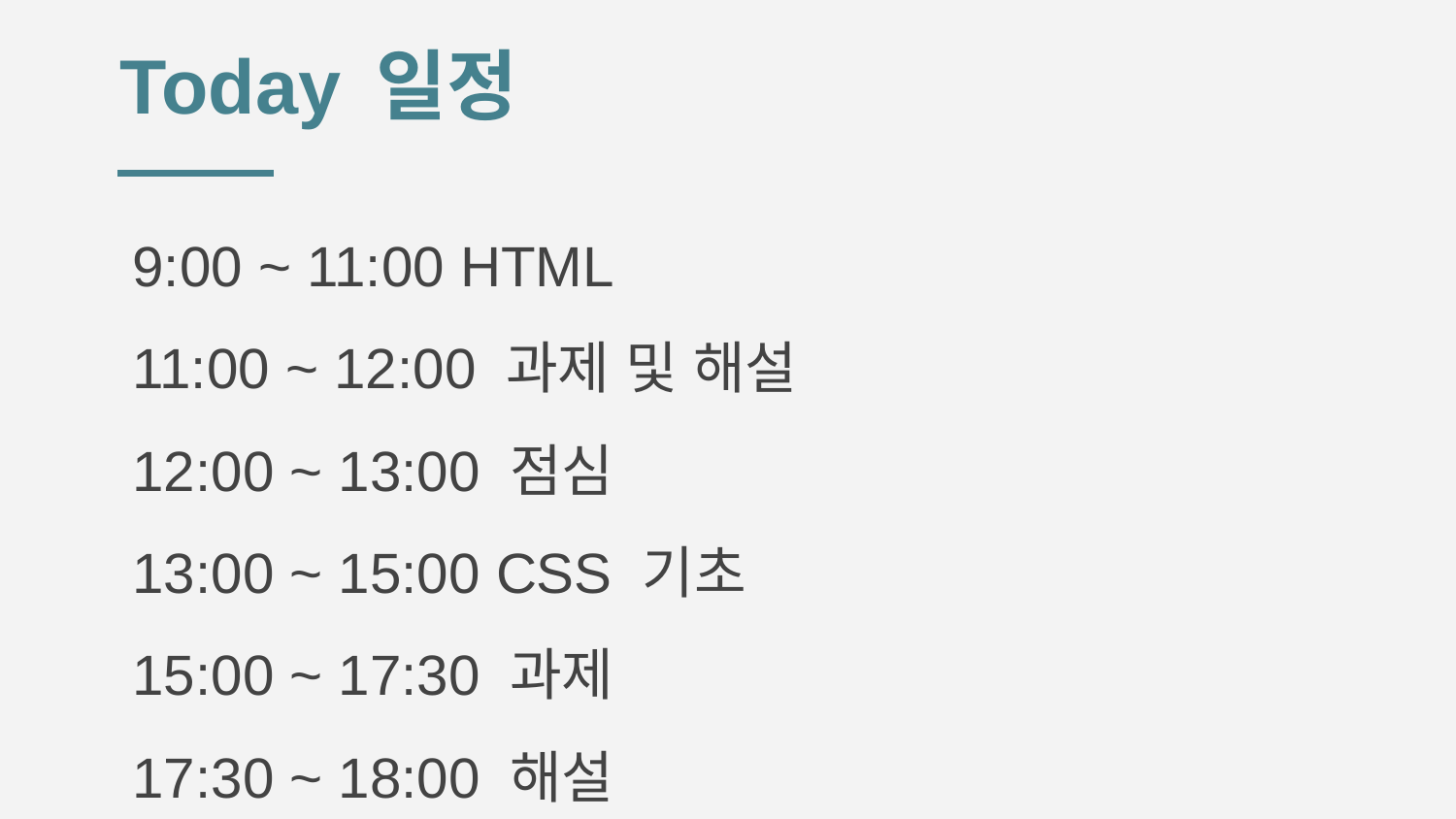

# Today 일정
9:00 ~ 11:00 HTML
11:00 ~ 12:00 과제 및 해설
12:00 ~ 13:00 점심
13:00 ~ 15:00 CSS 기초
15:00 ~ 17:30 과제
17:30 ~ 18:00 해설